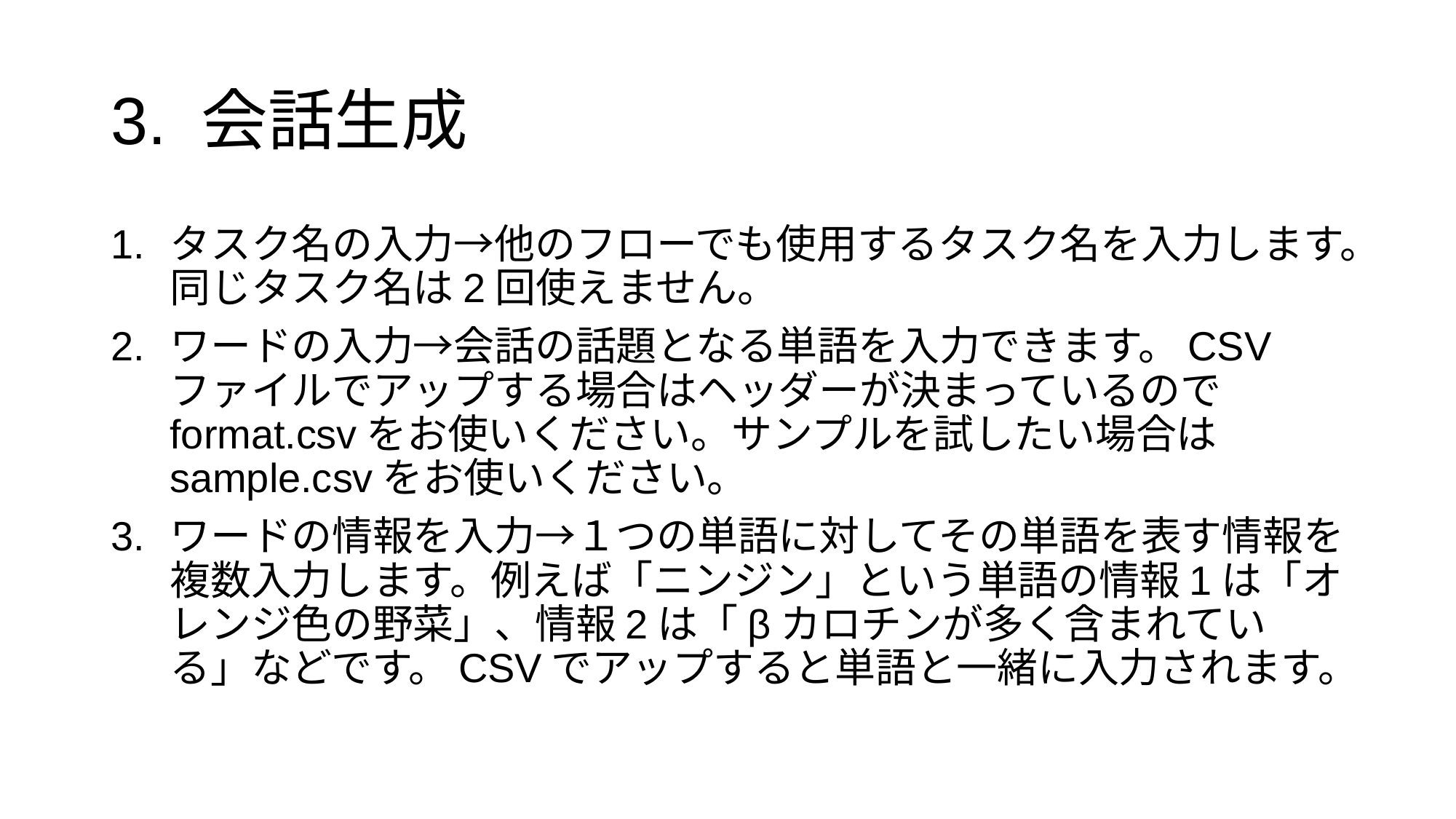

# 3. 会話生成
タスク名の入力→他のフローでも使用するタスク名を入力します。同じタスク名は2回使えません。
ワードの入力→会話の話題となる単語を入力できます。CSVファイルでアップする場合はヘッダーが決まっているのでformat.csvをお使いください。サンプルを試したい場合はsample.csvをお使いください。
ワードの情報を入力→１つの単語に対してその単語を表す情報を複数入力します。例えば「ニンジン」という単語の情報1は「オレンジ色の野菜」、情報2は「βカロチンが多く含まれている」などです。CSVでアップすると単語と一緒に入力されます。